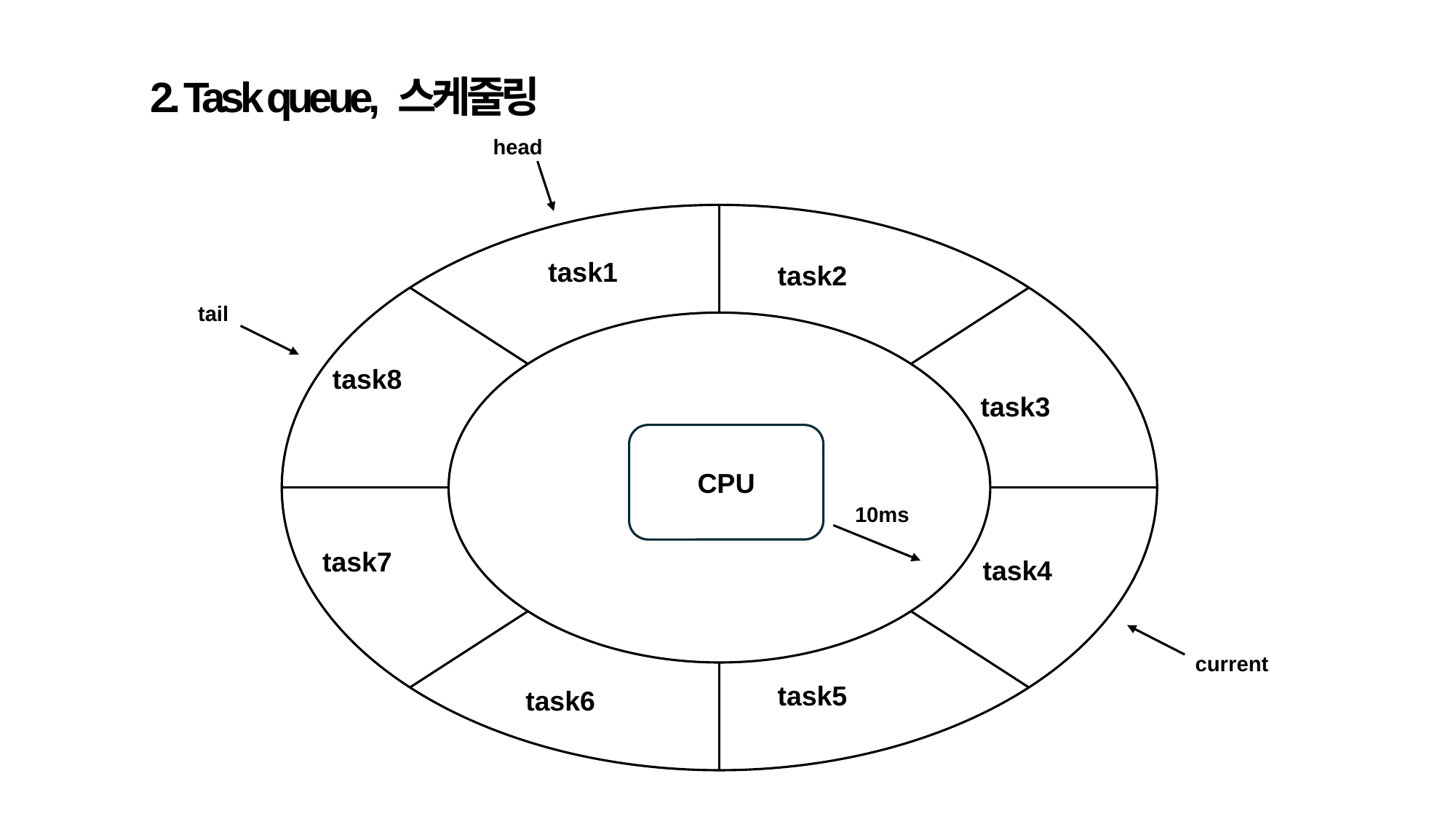

2. Task queue, 스케줄링
head

task1
task2
tail

task8
task3
10ms
task7
task4
current
task5
task6
CPU